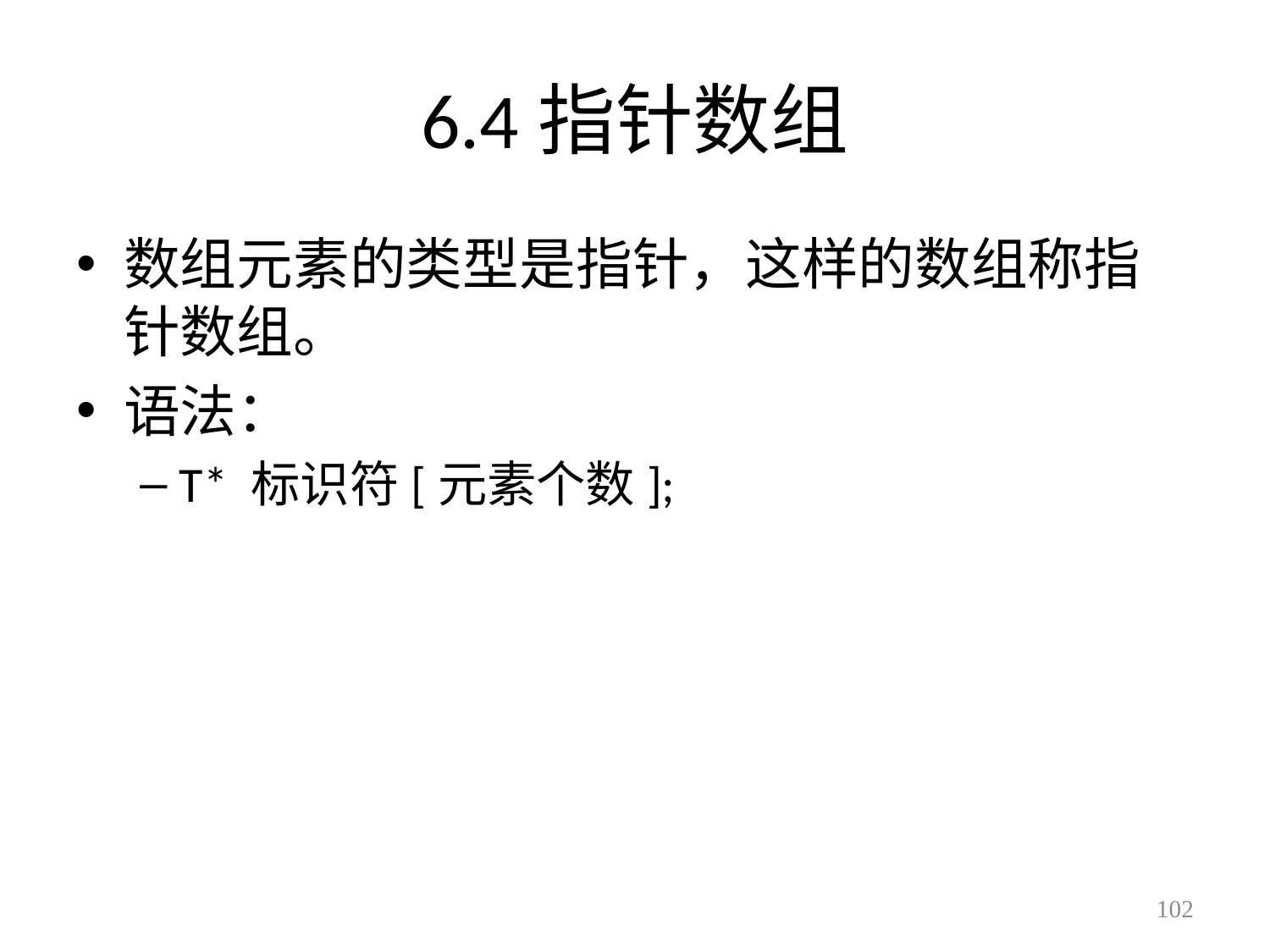

# 6.4指针数组
数组元素的类型是指针，这样的数组称指针数组。
语法：
T* 标识符[元素个数];
102